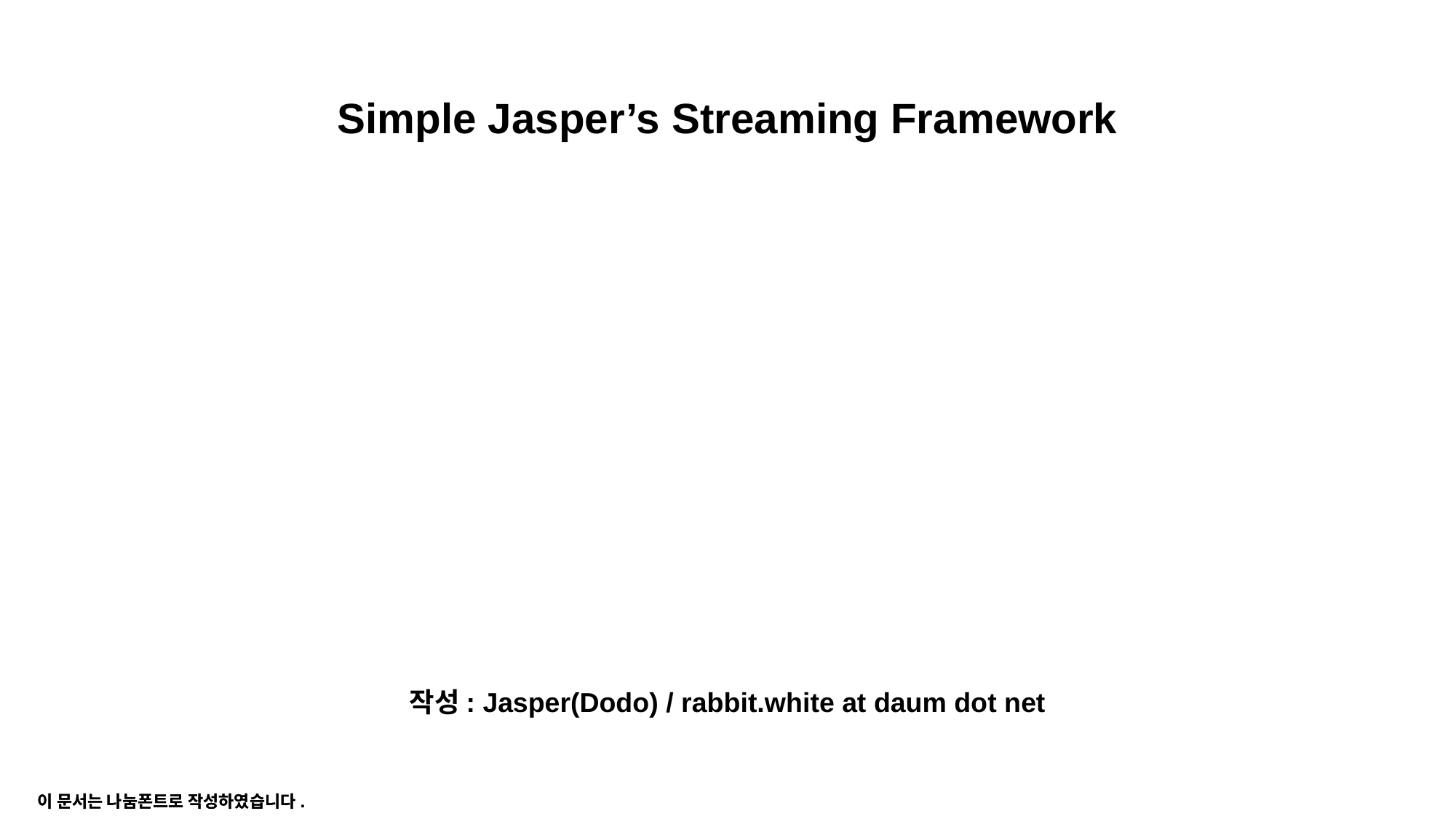

# Simple Jasper’s Streaming Framework
작성: Jasper(Dodo) / rabbit.white at daum dot net